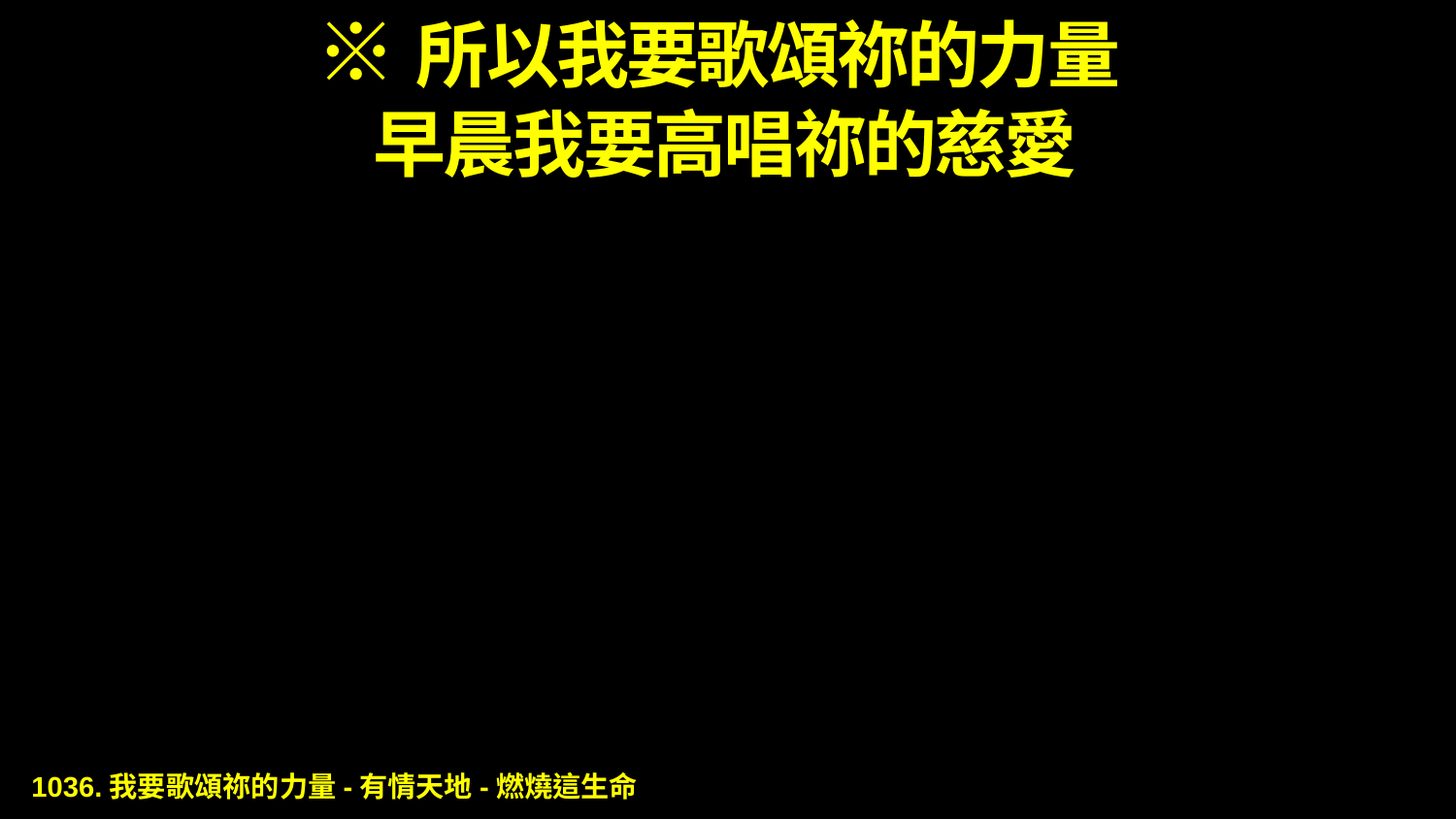

# ※所以我要歌頌祢的力量 早晨我要高唱祢的慈愛
1036.我要歌頌祢的力量-有情天地-燃燒這生命